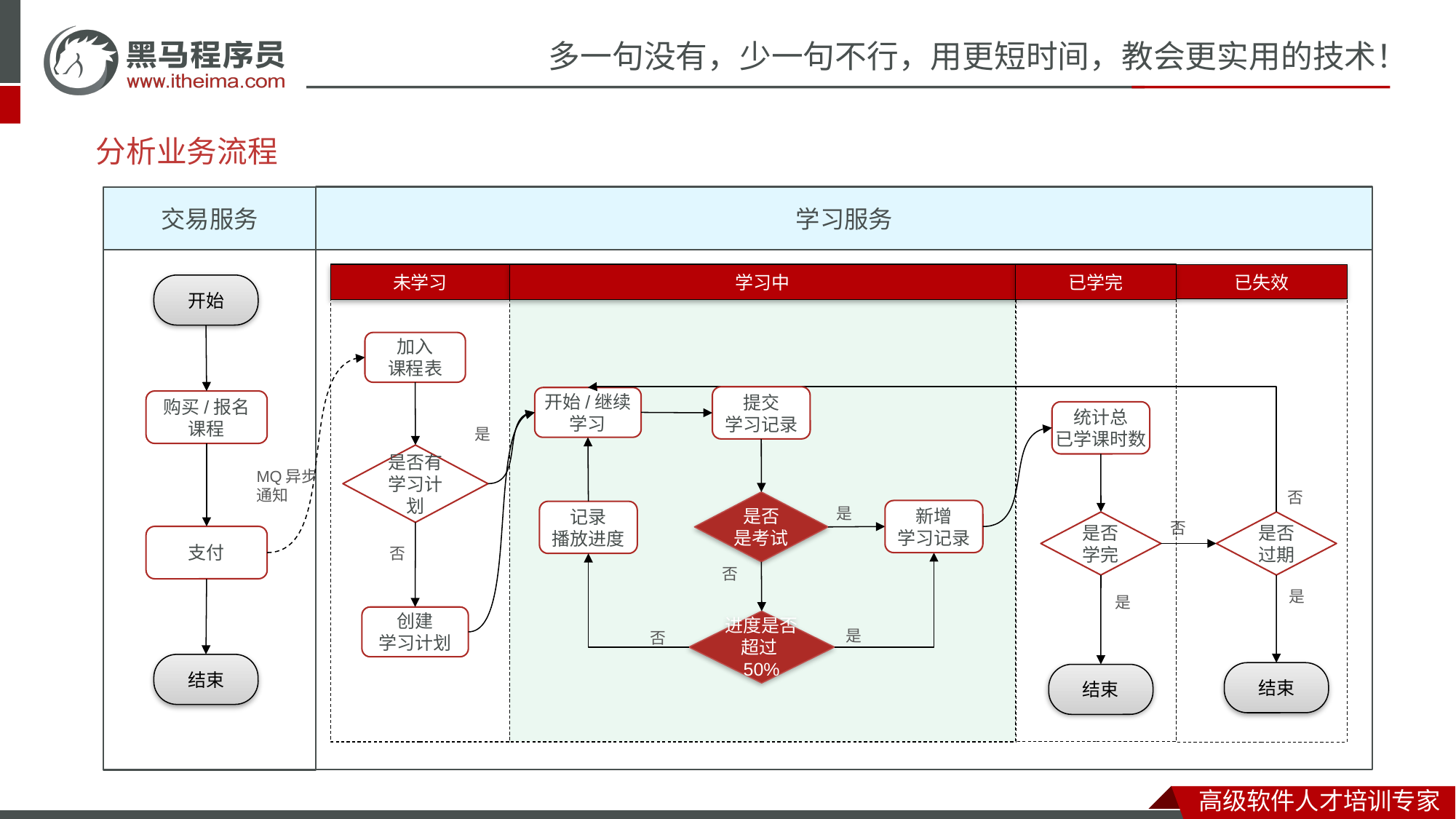

# 分析业务流程
交易服务

学习服务

未学习
已学完
学习中

已失效

开始
加入
课程表
提交
学习记录
开始/继续
学习
购买/报名
课程
统计总
已学课时数
是
是否有
学习计划
MQ异步
通知
否
是否
是考试
是
新增
学习记录
记录
播放进度
是否
学完
是否
过期
否
支付
否
否
是
是
创建
学习计划
进度是否
超过50%
是
否
结束
结束
结束